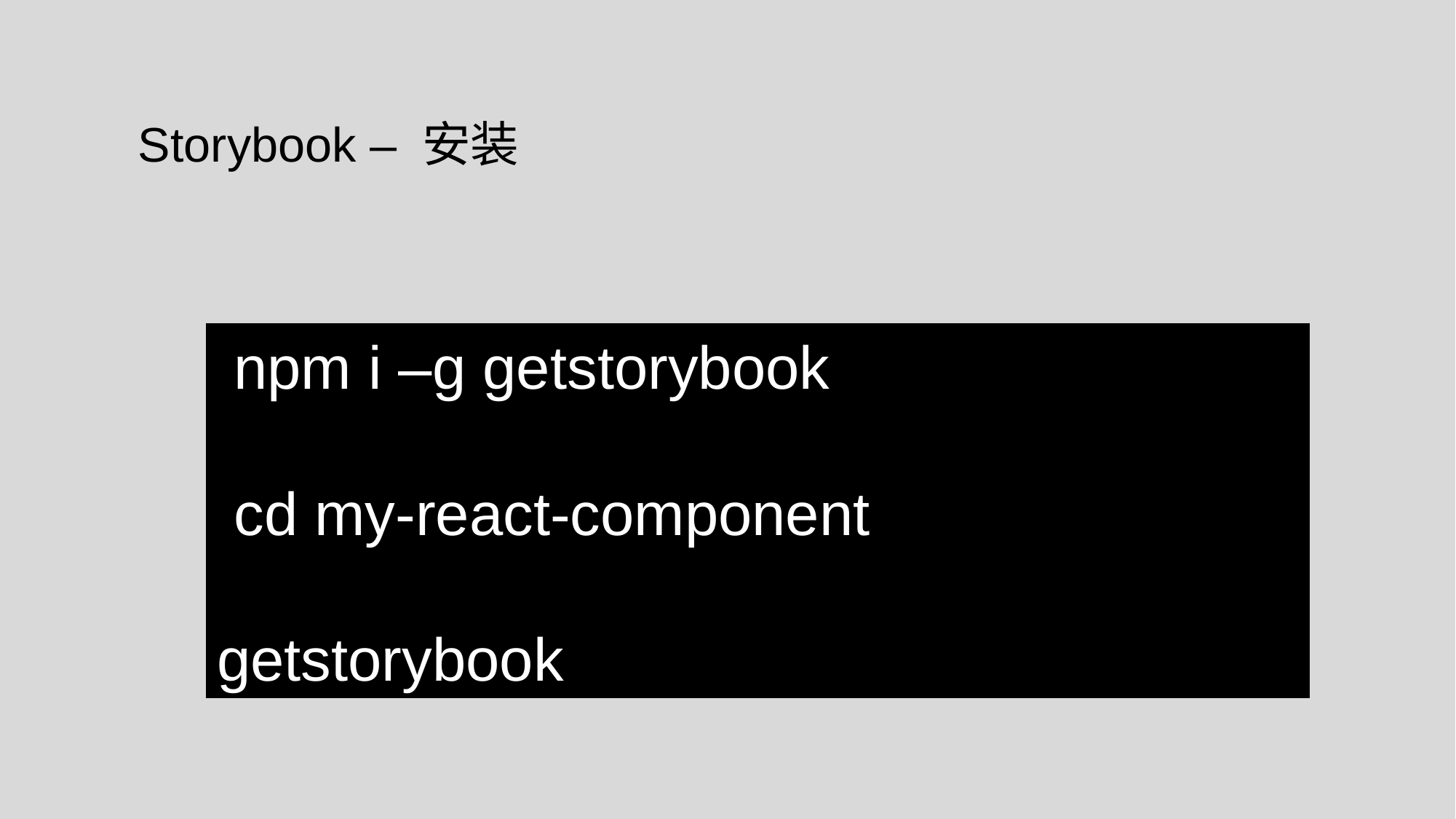

Storybook – 安装
 npm i –g getstorybook

 cd my-react-component

getstorybook